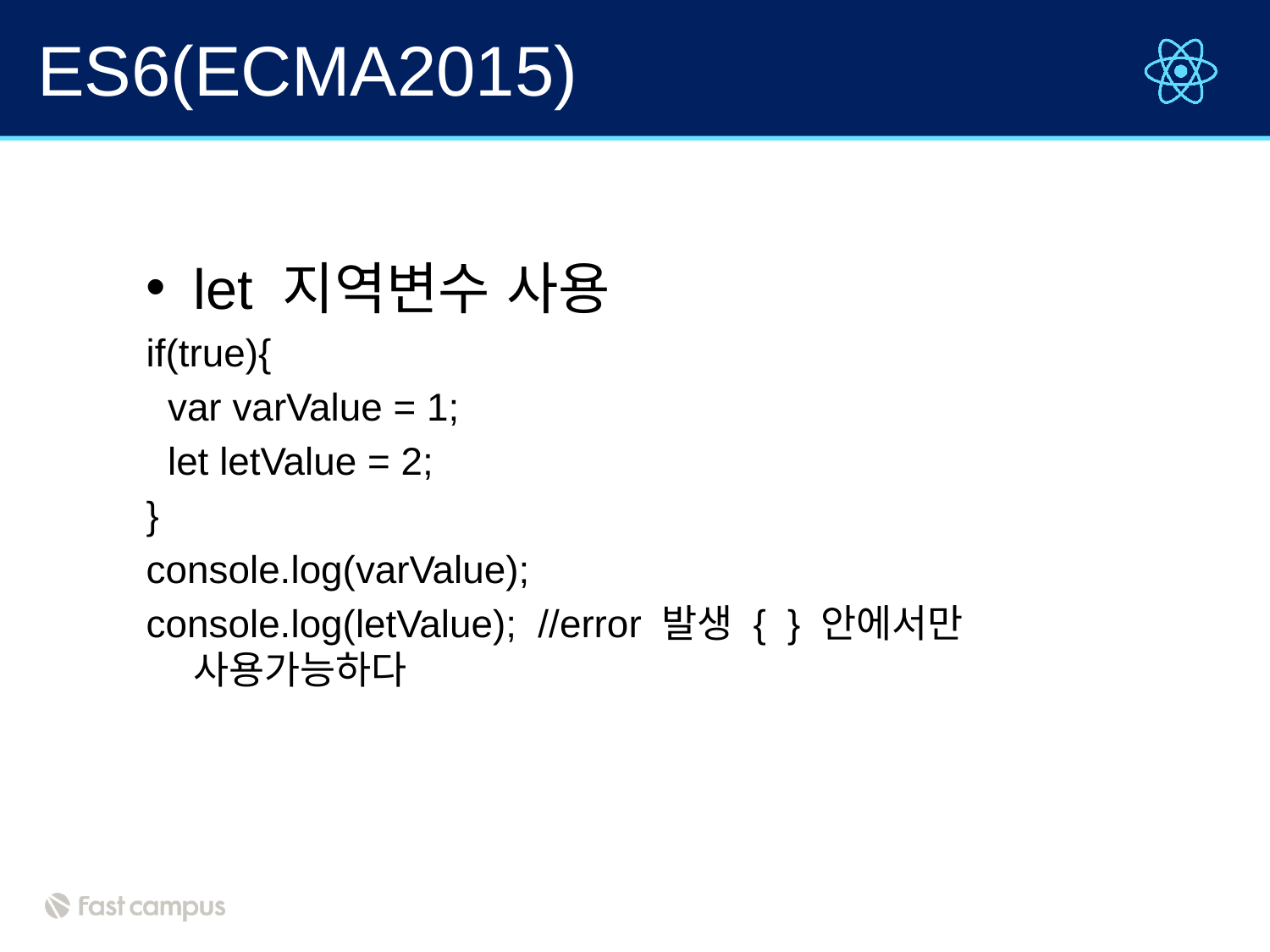

# ES6(ECMA2015)
let 지역변수 사용
if(true){
  var varValue = 1;
  let letValue = 2;
}
console.log(varValue);
console.log(letValue);  //error 발생 {  } 안에서만 사용가능하다